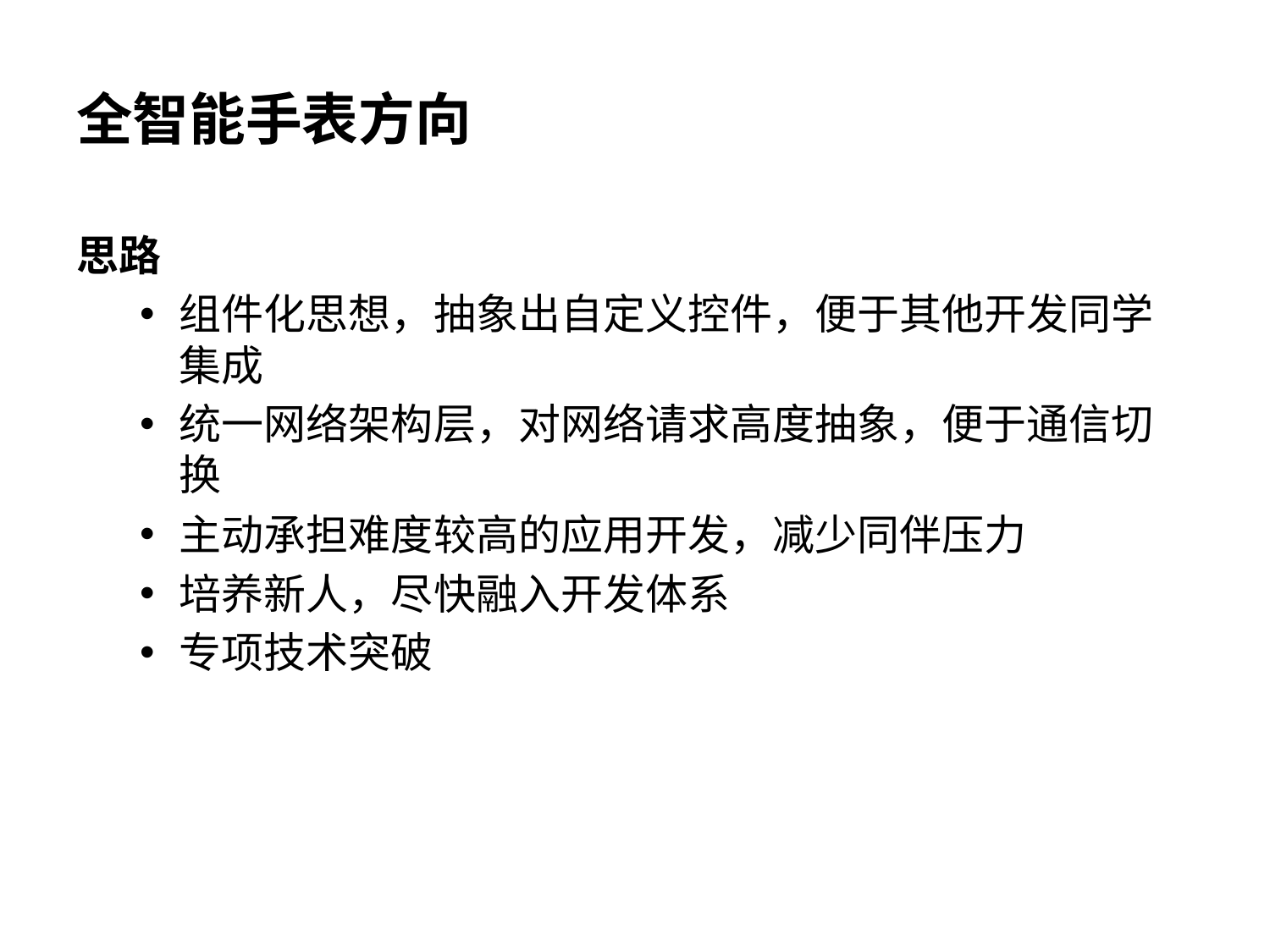

# 全智能手表方向
思路
组件化思想，抽象出自定义控件，便于其他开发同学集成
统一网络架构层，对网络请求高度抽象，便于通信切换
主动承担难度较高的应用开发，减少同伴压力
培养新人，尽快融入开发体系
专项技术突破